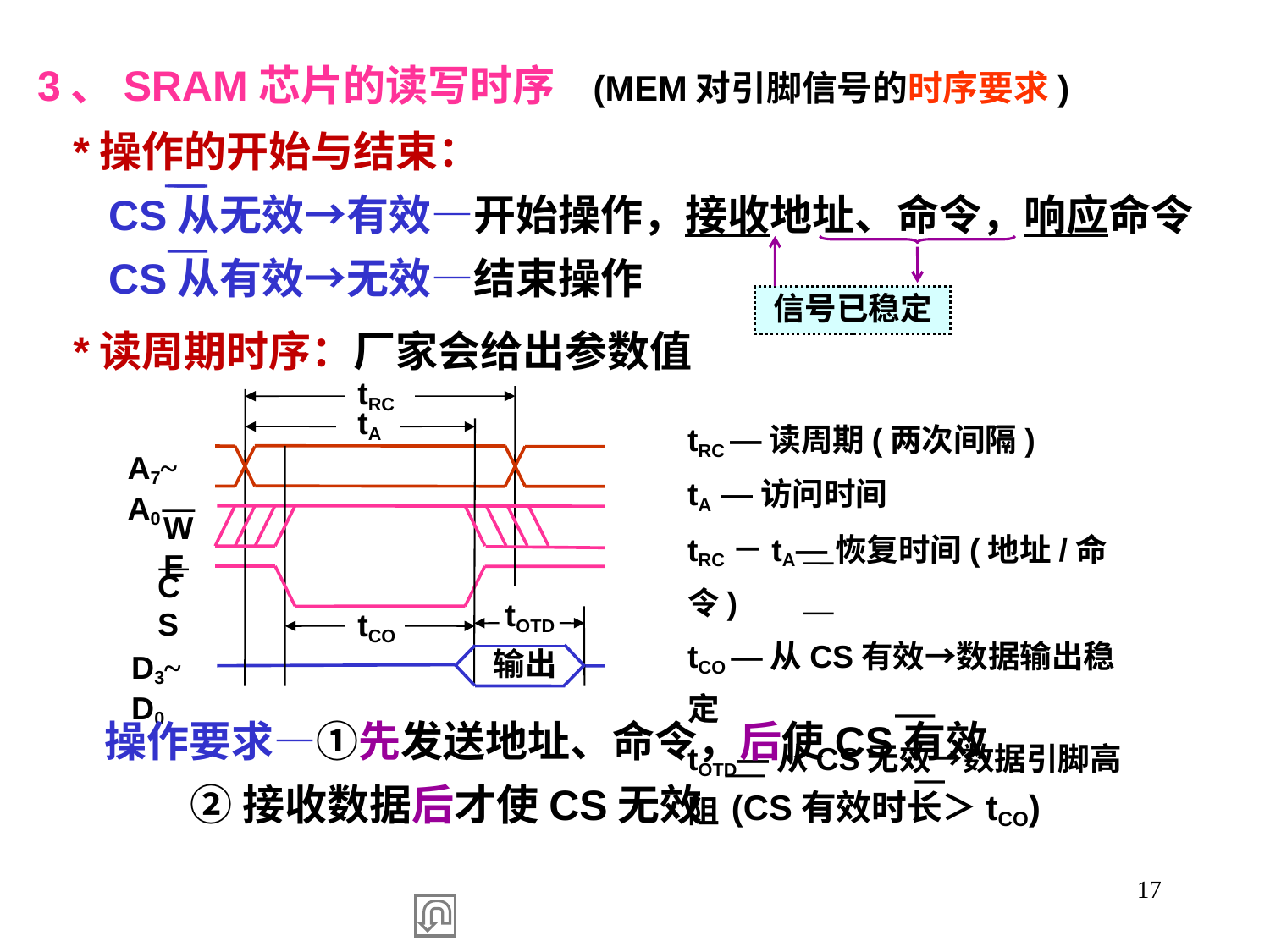

3、SRAM芯片的读写时序   (MEM对引脚信号的时序要求)
   *操作的开始与结束：
      CS从无效→有效—开始操作，接收地址、命令，响应命令
      CS从有效→无效—结束操作

信号已稳定
   *读周期时序：厂家会给出参数值
tRC

tA

A7~A0

WE

CS

tOTD
tCO

输出

D3~D0

tRC —读周期(两次间隔)
tA  —访问时间
tRC－tA—恢复时间(地址/命令)
tCO —从CS有效→数据输出稳定
tOTD—从CS无效→数据引脚高阻

      操作要求—①先发送地址、命令，后使CS有效
                ②接收数据后才使CS无效  (CS有效时长＞tCO)

17